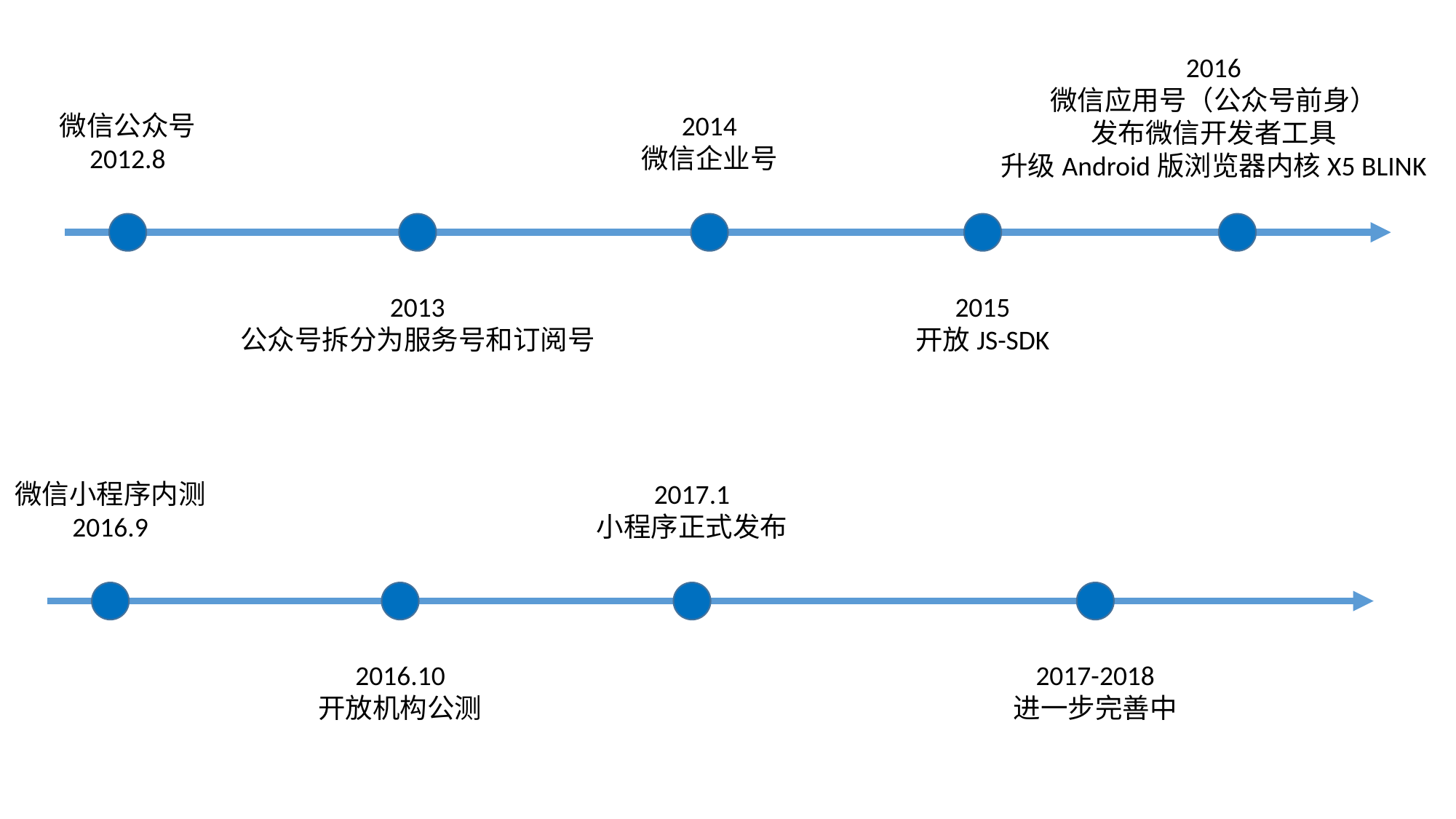

2016
微信应用号（公众号前身）
发布微信开发者工具
升级Android版浏览器内核X5 BLINK
2014
微信企业号
微信公众号
2012.8

2015
开放JS-SDK
2013
公众号拆分为服务号和订阅号
2017.1
小程序正式发布
微信小程序内测
2016.9

2017-2018
进一步完善中
2016.10
开放机构公测